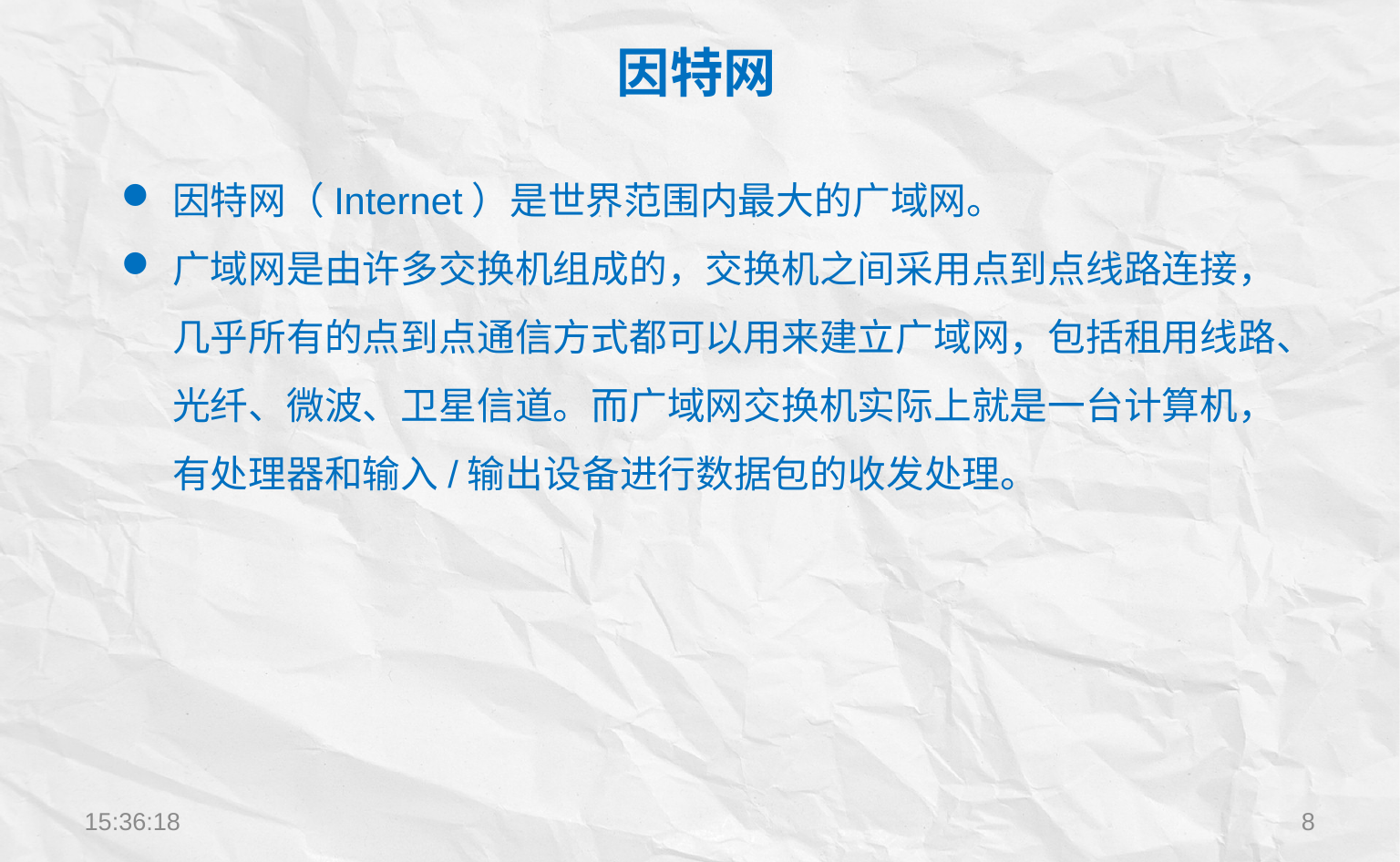

因特网
因特网（Internet）是世界范围内最大的广域网。
广域网是由许多交换机组成的，交换机之间采用点到点线路连接，几乎所有的点到点通信方式都可以用来建立广域网，包括租用线路、光纤、微波、卫星信道。而广域网交换机实际上就是一台计算机，有处理器和输入/输出设备进行数据包的收发处理。
15:36:18
 8